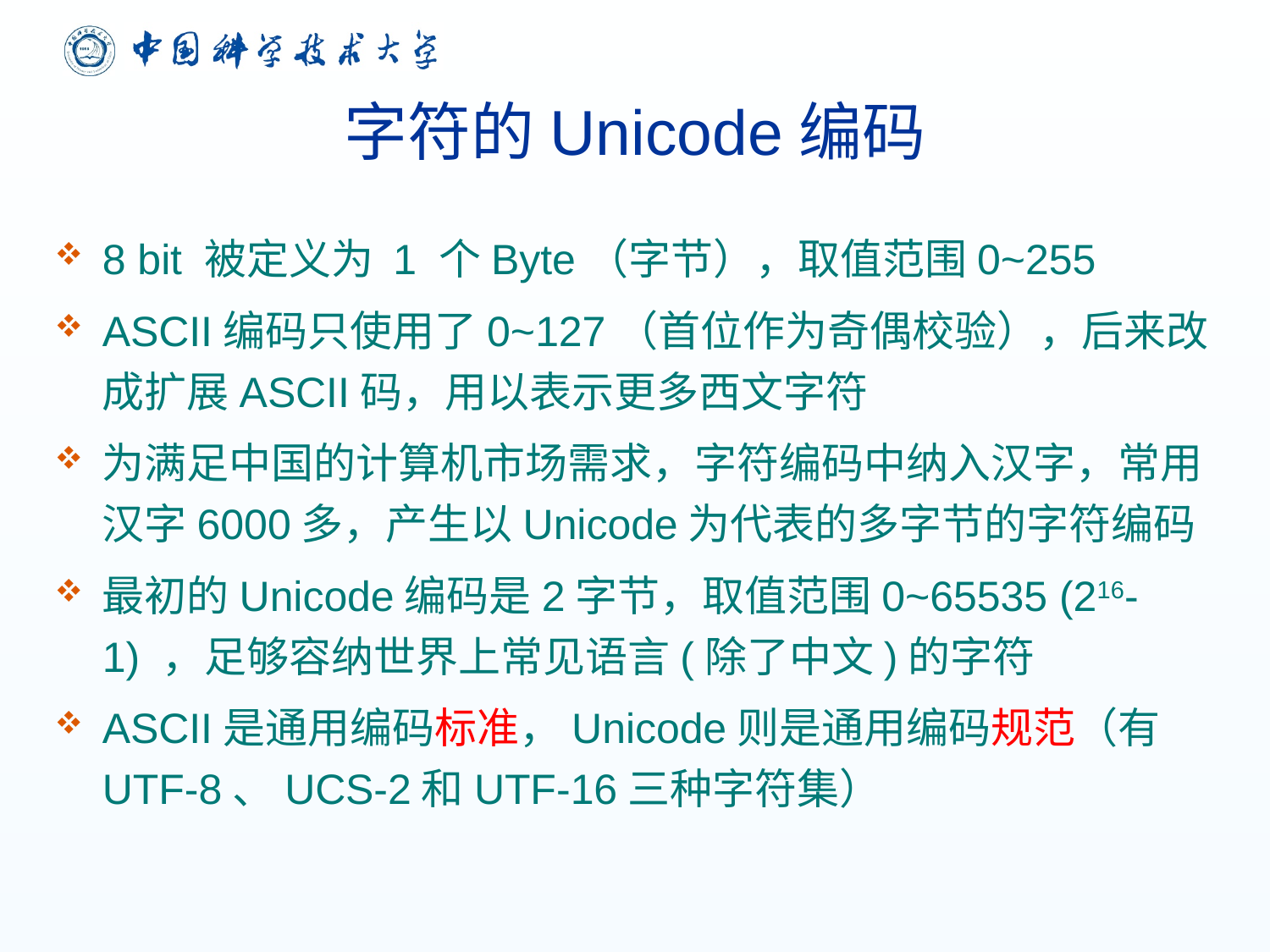

# 字符的Unicode编码
8 bit 被定义为 1 个Byte（字节），取值范围0~255
ASCII编码只使用了0~127（首位作为奇偶校验），后来改成扩展ASCII码，用以表示更多西文字符
为满足中国的计算机市场需求，字符编码中纳入汉字，常用汉字6000多，产生以Unicode为代表的多字节的字符编码
最初的Unicode编码是2字节，取值范围0~65535 (216-1) ，足够容纳世界上常见语言(除了中文)的字符
ASCII是通用编码标准，Unicode则是通用编码规范（有UTF-8、UCS-2和UTF-16三种字符集）